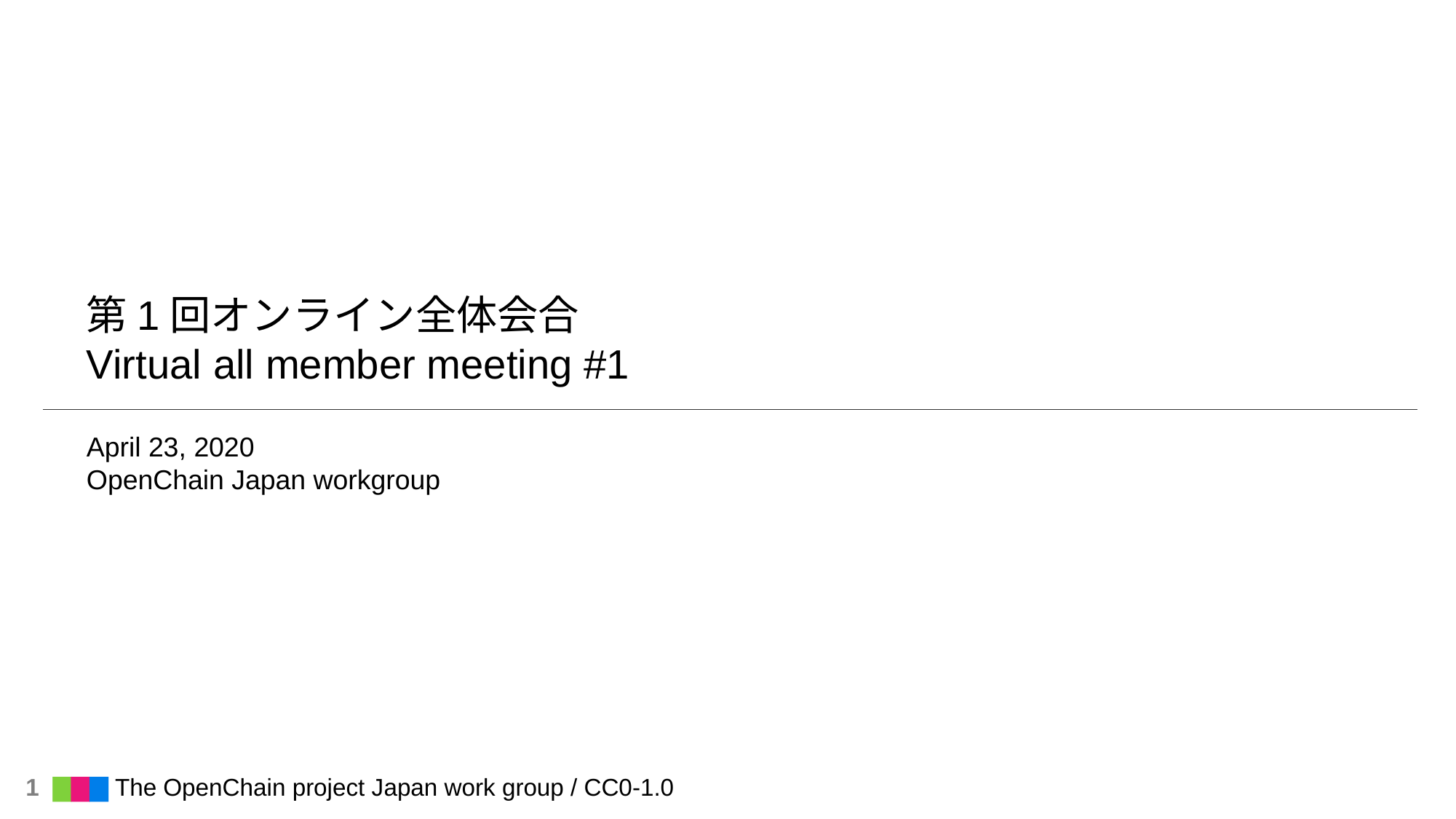

# 第1回オンライン全体会合 Virtual all member meeting #1
April 23, 2020
OpenChain Japan workgroup